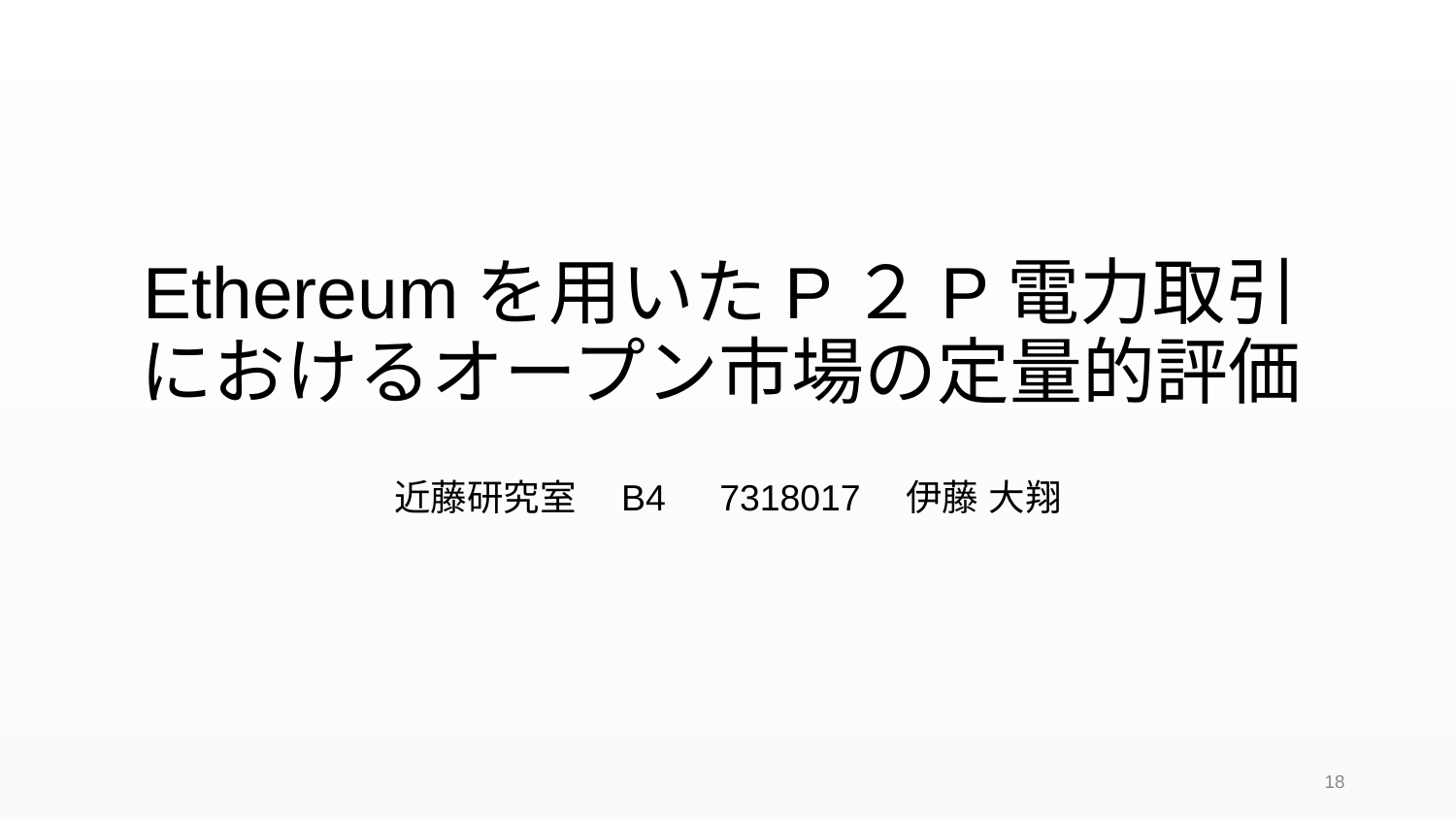

# Ethereumを用いたP２P電力取引におけるオープン市場の定量的評価
近藤研究室　B4　7318017　伊藤 大翔
18